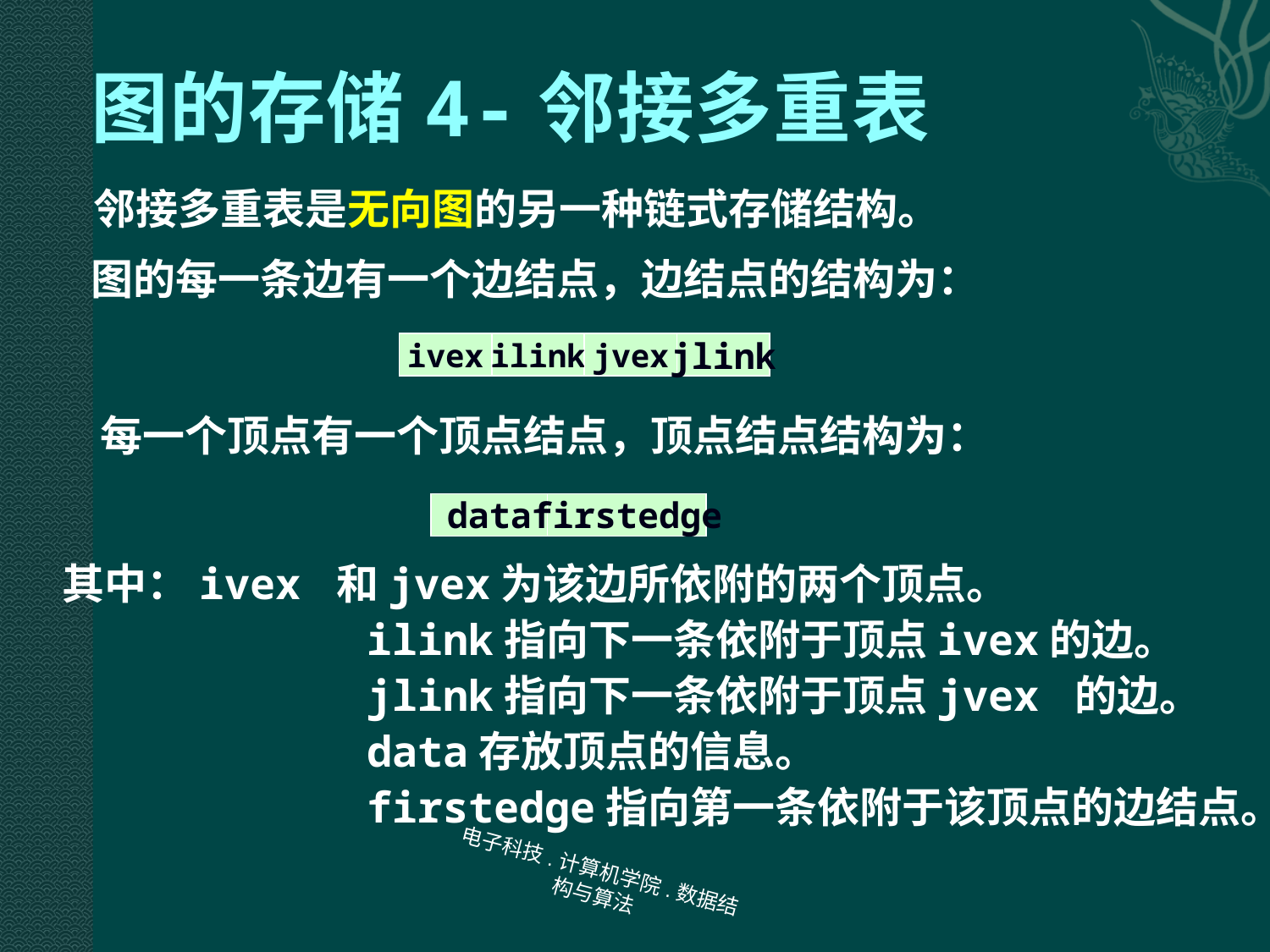

# 图的存储4-邻接多重表
邻接多重表是无向图的另一种链式存储结构。
图的每一条边有一个边结点，边结点的结构为：
ivex
ilink
jvex
jlink
每一个顶点有一个顶点结点，顶点结点结构为：
data
firstedge
其中：ivex 和jvex为该边所依附的两个顶点。
            ilink指向下一条依附于顶点ivex的边。
            jlink指向下一条依附于顶点jvex 的边。
            data存放顶点的信息。
            firstedge指向第一条依附于该顶点的边结点。
电子科技.计算机学院.数据结构与算法